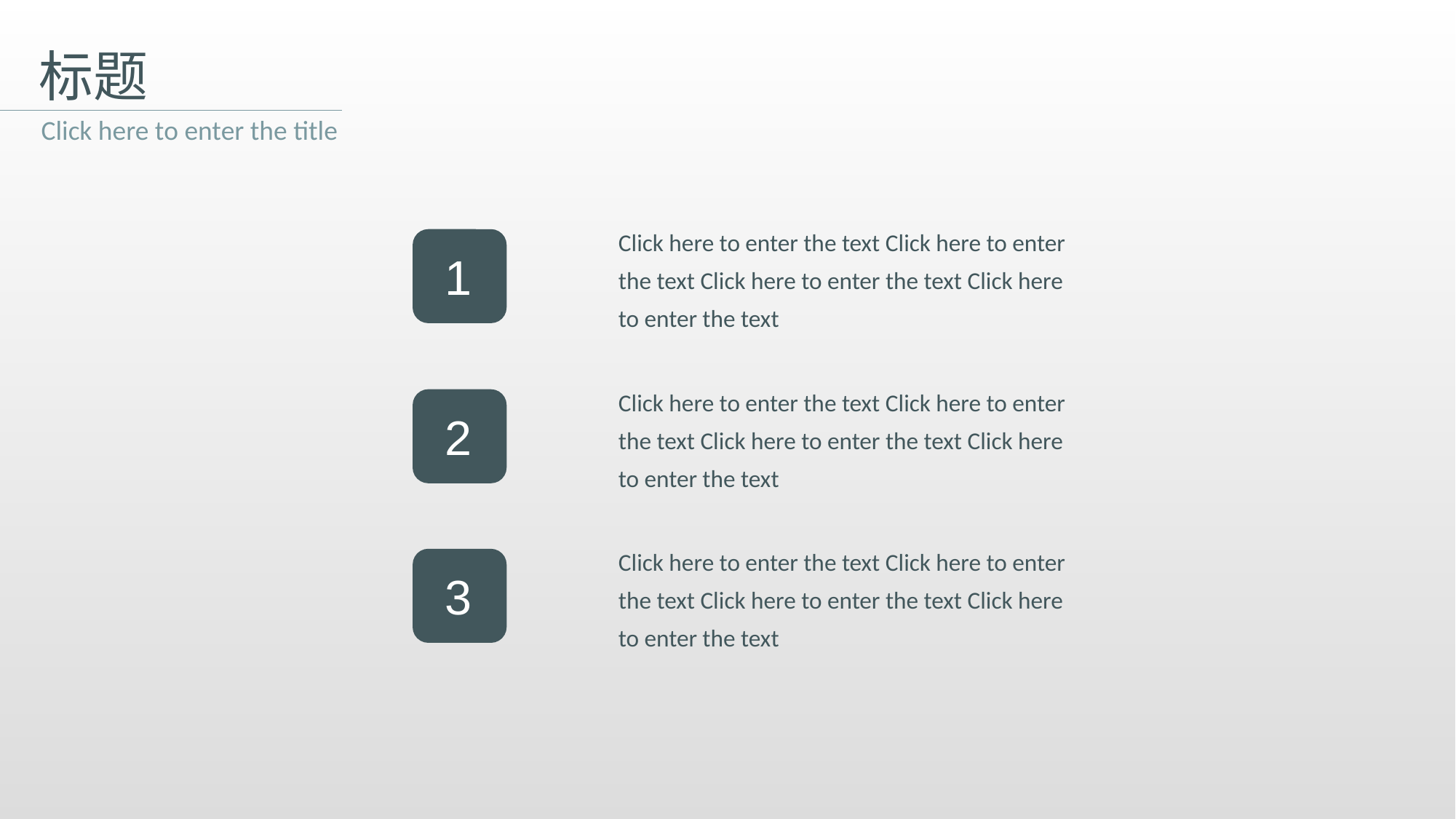

标题
Click here to enter the title
Click here to enter the text Click here to enter the text Click here to enter the text Click here to enter the text

1
Click here to enter the text Click here to enter the text Click here to enter the text Click here to enter the text

2
Click here to enter the text Click here to enter the text Click here to enter the text Click here to enter the text

3